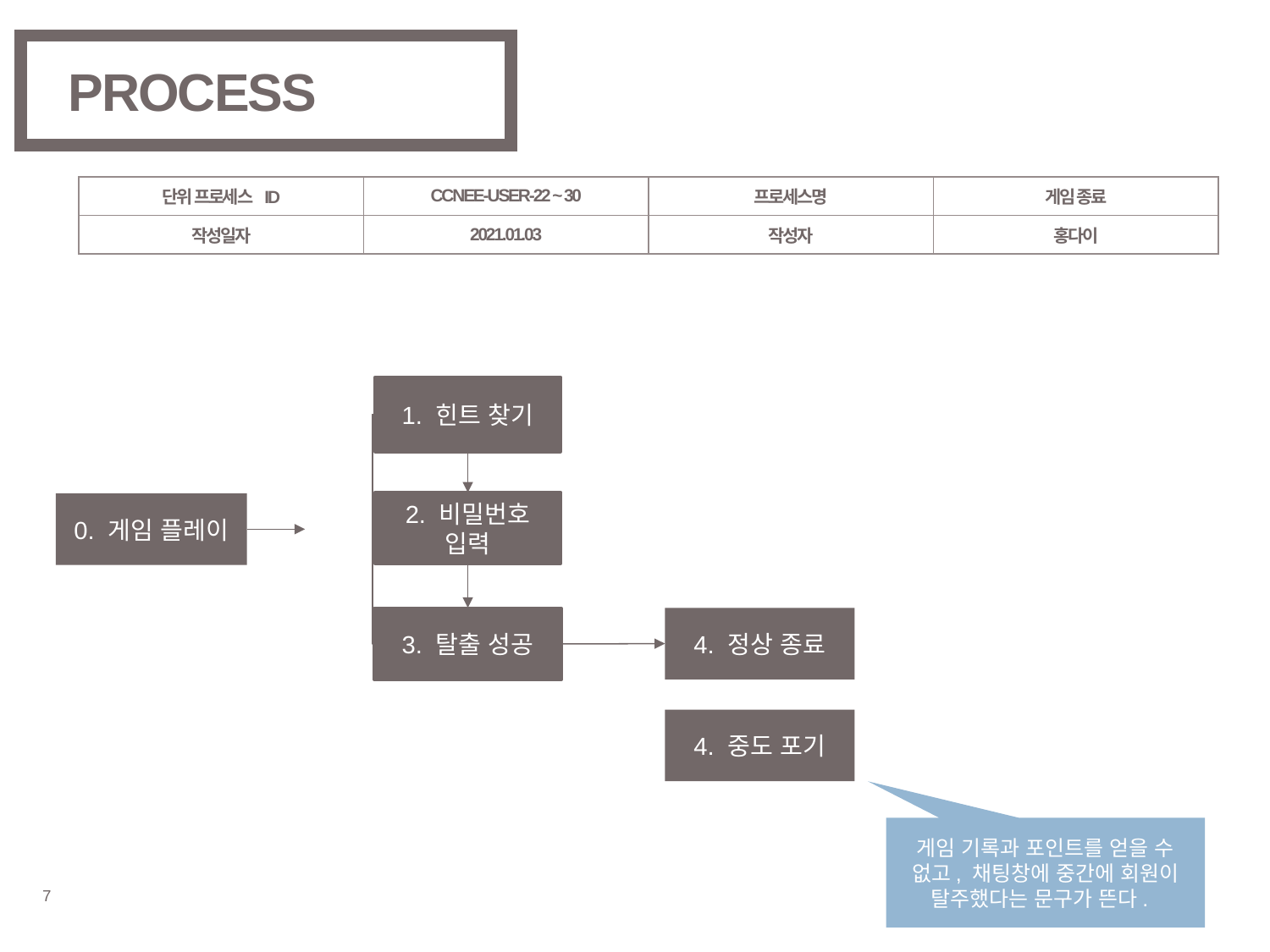

# PROCESS

| 단위 프로세스 ID | CCNEE-USER-22 ~ 30 | 프로세스명 | 게임 종료 |
| --- | --- | --- | --- |
| 작성일자 | 2021.01.03 | 작성자 | 홍다이 |
1. 힌트 찾기
2. 비밀번호 입력
0. 게임 플레이
4. 정상 종료
3. 탈출 성공
4. 중도 포기
게임 기록과 포인트를 얻을 수 없고, 채팅창에 중간에 회원이 탈주했다는 문구가 뜬다.